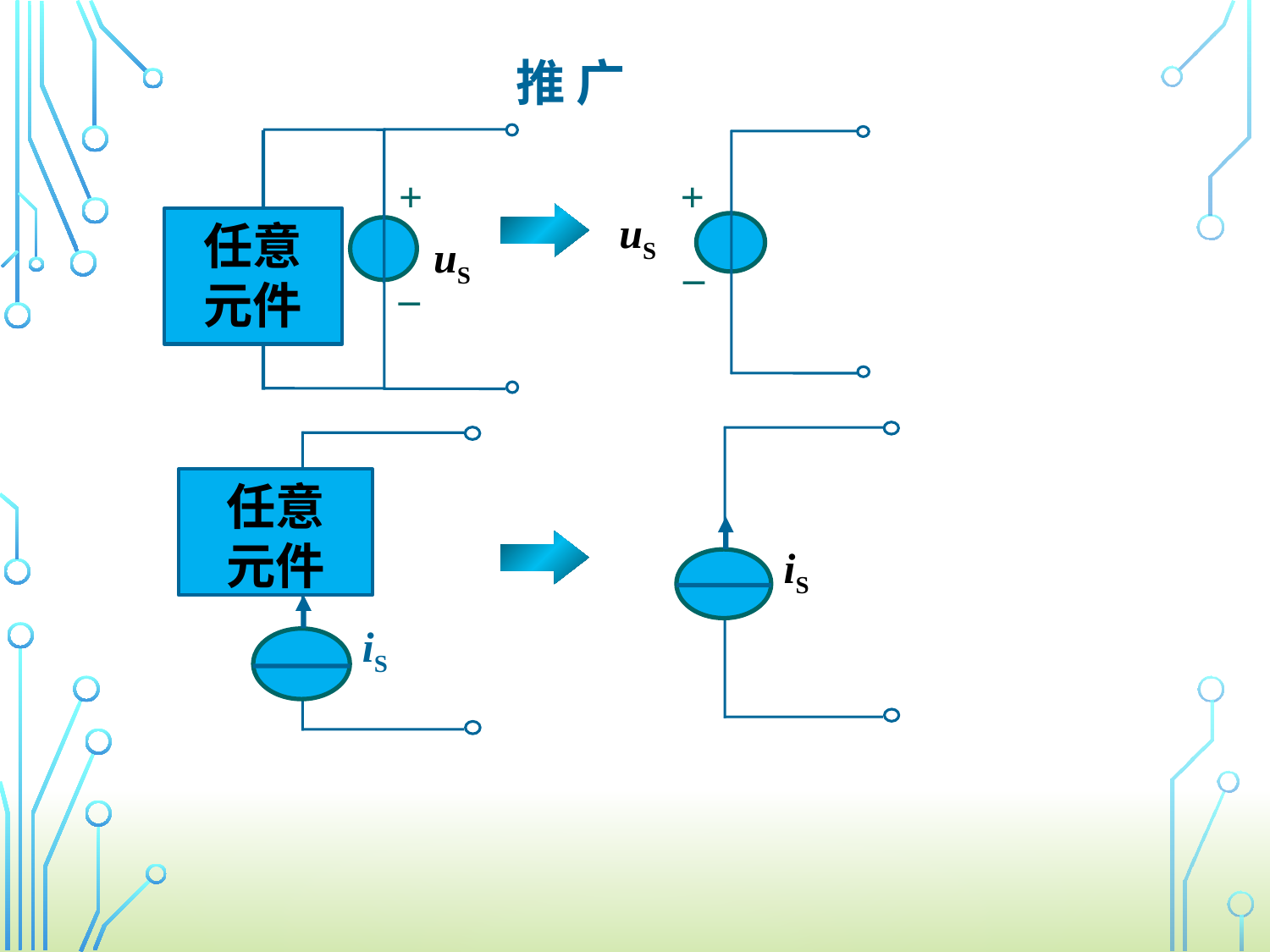

推 广

+

uS
_

任意
元件

+
uS

_

iS

任意
元件
iS